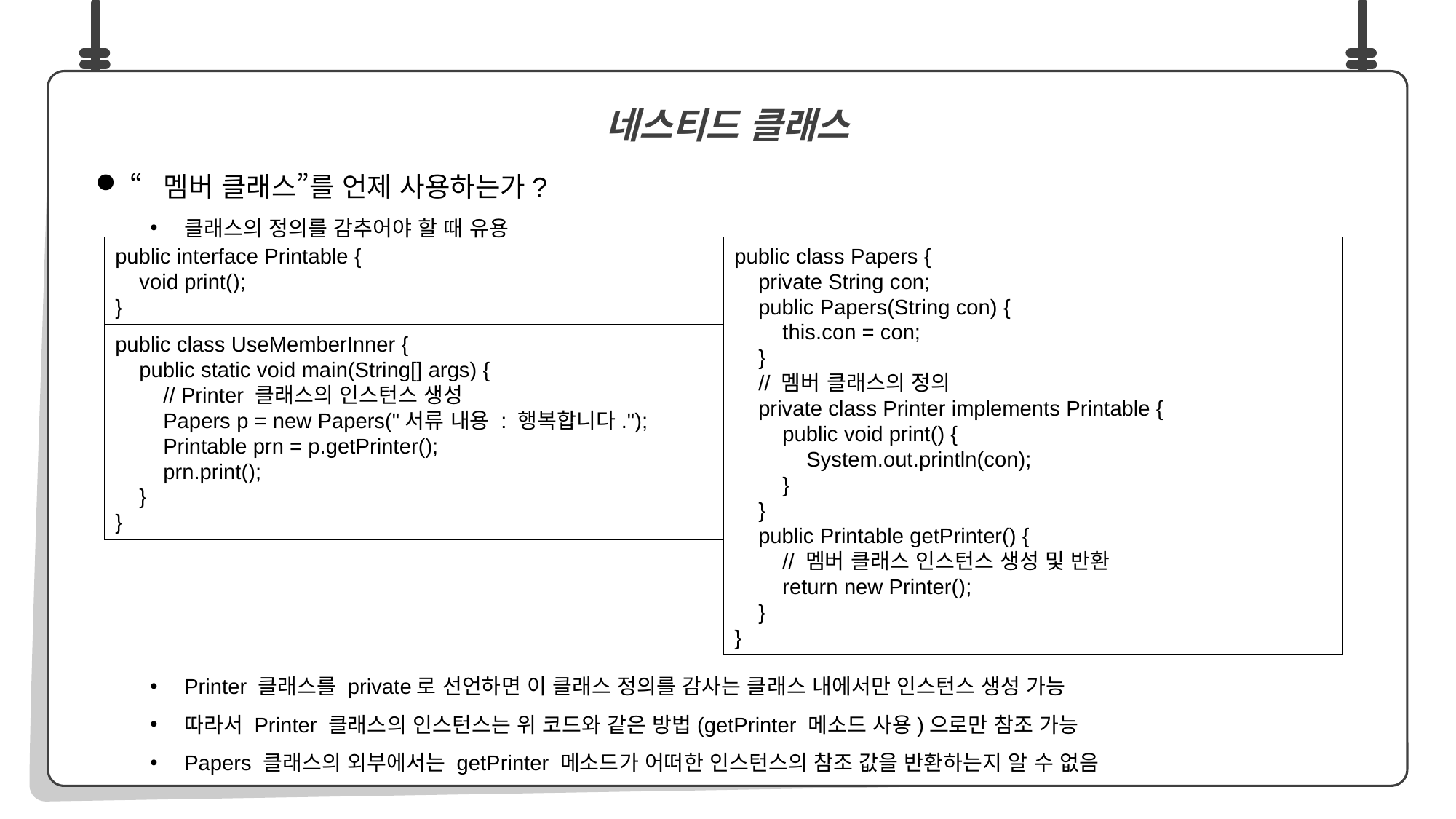

“멤버 클래스”를 언제 사용하는가?
클래스의 정의를 감추어야 할 때 유용

Printer 클래스를 private로 선언하면 이 클래스 정의를 감사는 클래스 내에서만 인스턴스 생성 가능
따라서 Printer 클래스의 인스턴스는 위 코드와 같은 방법(getPrinter 메소드 사용)으로만 참조 가능
Papers 클래스의 외부에서는 getPrinter 메소드가 어떠한 인스턴스의 참조 값을 반환하는지 알 수 없음

네스티드 클래스

public interface Printable {
    void print();
}
public class Papers {
    private String con;
    public Papers(String con) {
        this.con = con;
    }
    // 멤버 클래스의 정의
    private class Printer implements Printable {
        public void print() {
            System.out.println(con);
        }
    }
    public Printable getPrinter() {
        // 멤버 클래스 인스턴스 생성 및 반환
        return new Printer();
    }
}
public class UseMemberInner {
    public static void main(String[] args) {
        // Printer 클래스의 인스턴스 생성
        Papers p = new Papers("서류 내용 : 행복합니다.");
        Printable prn = p.getPrinter();
        prn.print();
    }
}